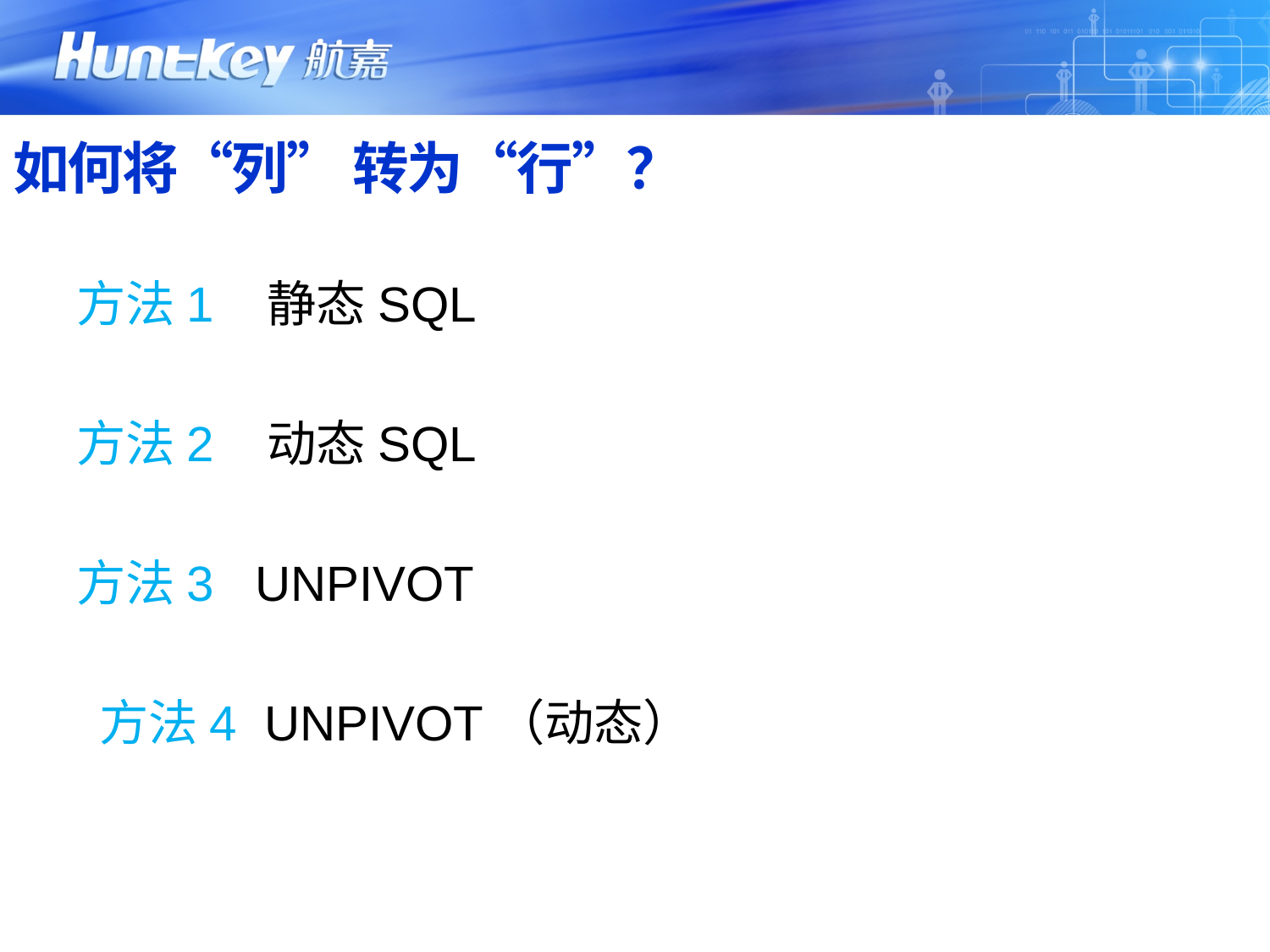

# 如何将“列” 转为“行”？
方法1   静态SQL

方法2   动态SQL

方法3   UNPIVOT

 方法4  UNPIVOT（动态）